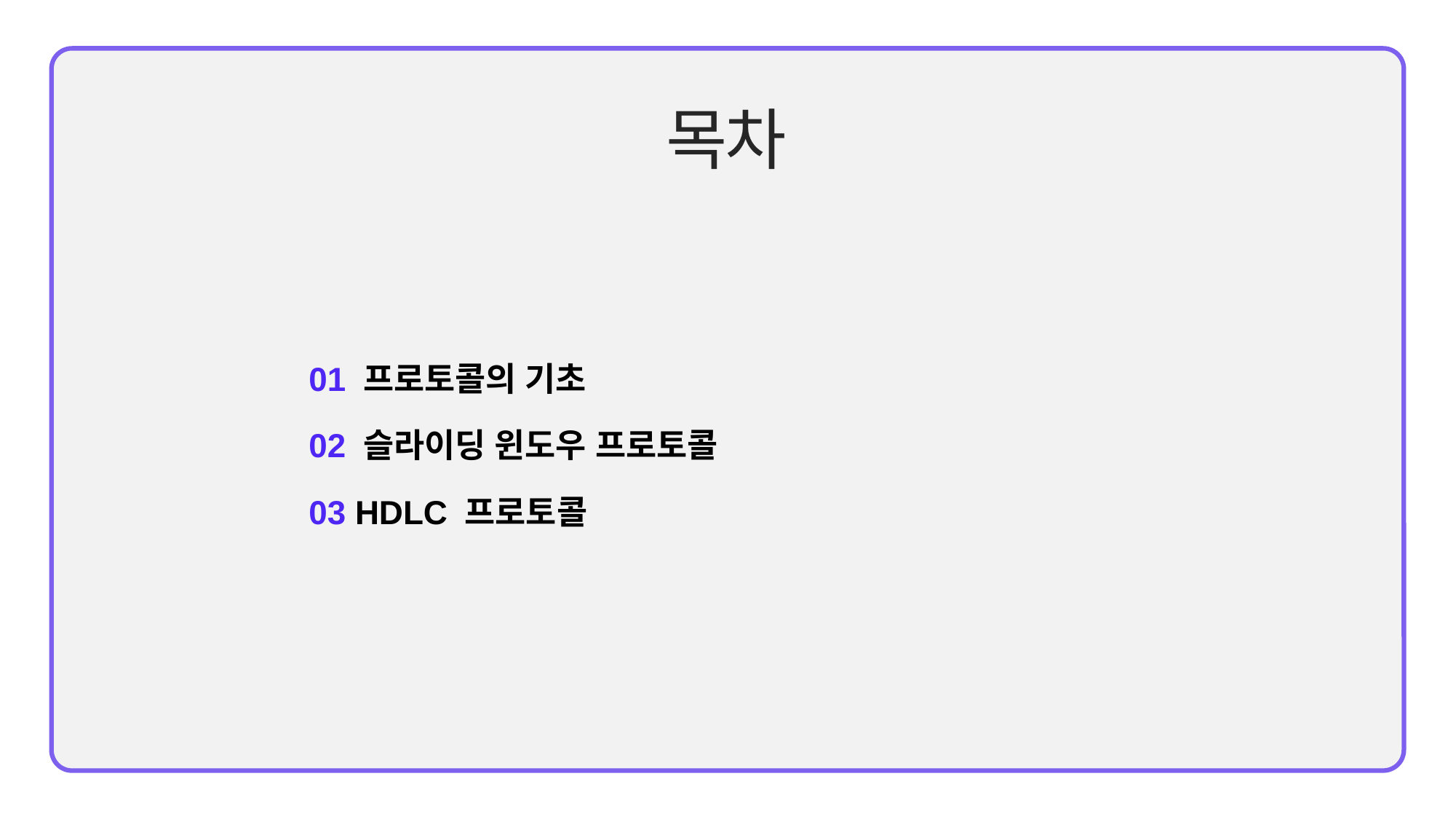

01 프로토콜의 기초
02 슬라이딩 윈도우 프로토콜
03 HDLC 프로토콜